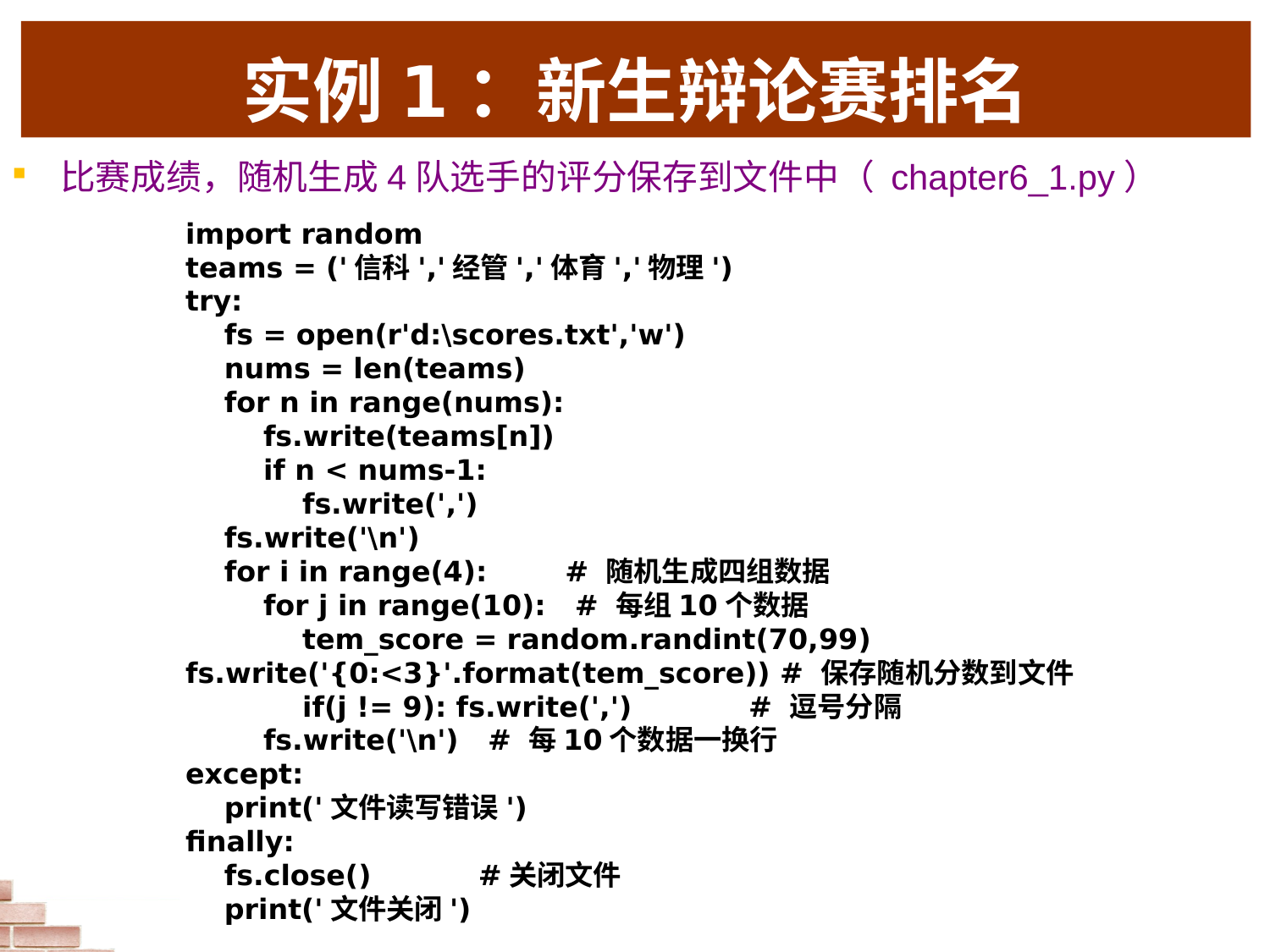

# 实例1：新生辩论赛排名
比赛成绩，随机生成4队选手的评分保存到文件中（ chapter6_1.py）
import random
teams = ('信科','经管','体育','物理')
try:
    fs = open(r'd:\scores.txt','w')
    nums = len(teams)
    for n in range(nums):
        fs.write(teams[n])
        if n < nums-1:
            fs.write(',')
    fs.write('\n')
    for i in range(4):        # 随机生成四组数据
        for j in range(10):   # 每组10个数据
            tem_score = random.randint(70,99)              fs.write('{0:<3}'.format(tem_score)) # 保存随机分数到文件
            if(j != 9): fs.write(',')            # 逗号分隔
        fs.write('\n')   # 每10个数据一换行
except:
    print('文件读写错误')
finally:
    fs.close()           #关闭文件
    print('文件关闭')